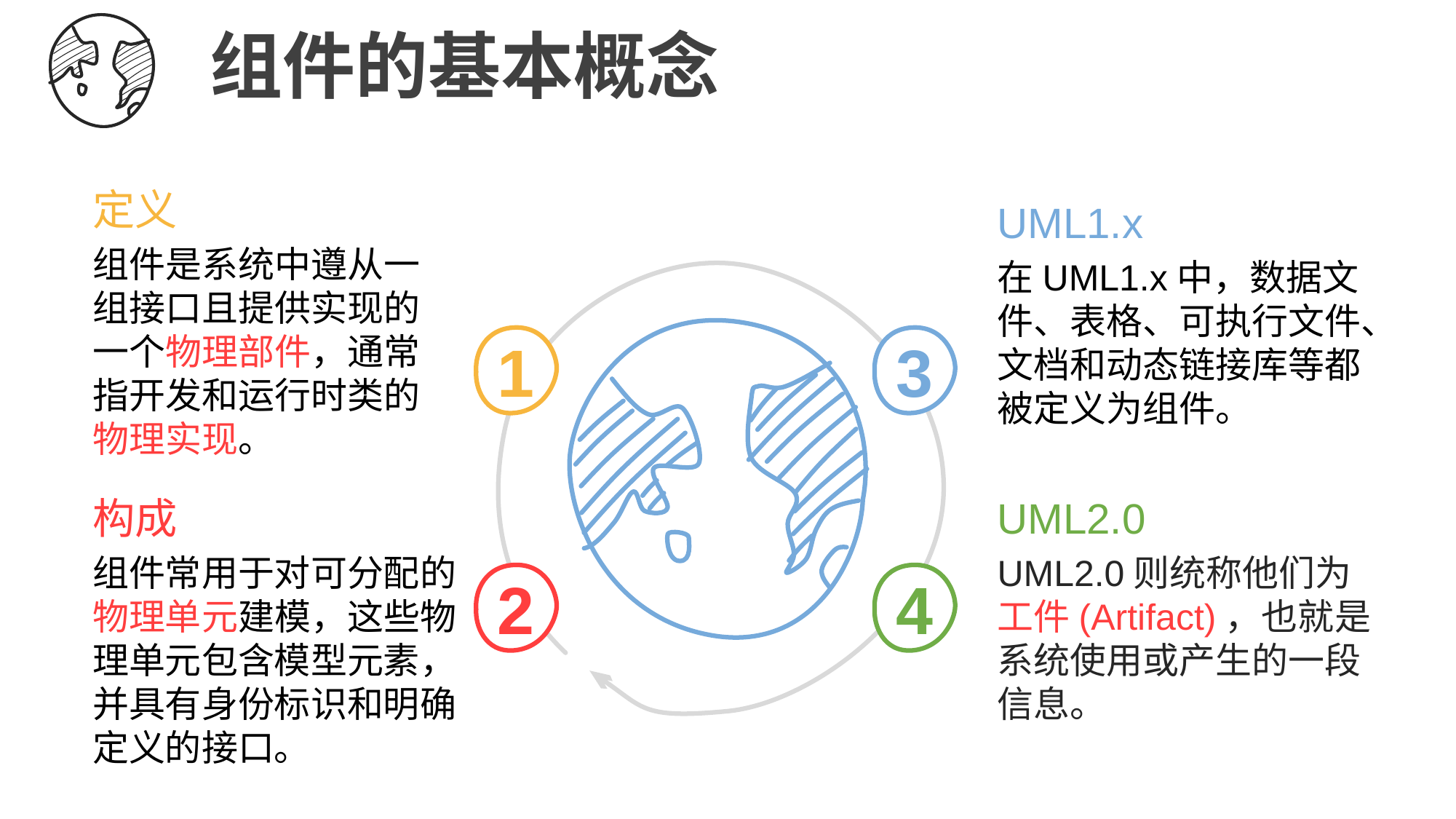

组件的基本概念

定义
组件是系统中遵从一组接口且提供实现的一个物理部件，通常指开发和运行时类的物理实现。
UML1.x
在UML1.x中，数据文件、表格、可执行文件、文档和动态链接库等都被定义为组件。

1
3

构成
组件常用于对可分配的物理单元建模，这些物理单元包含模型元素，并具有身份标识和明确定义的接口。

UML2.0
UML2.0则统称他们为工件(Artifact)，也就是系统使用或产生的一段信息。
2
4